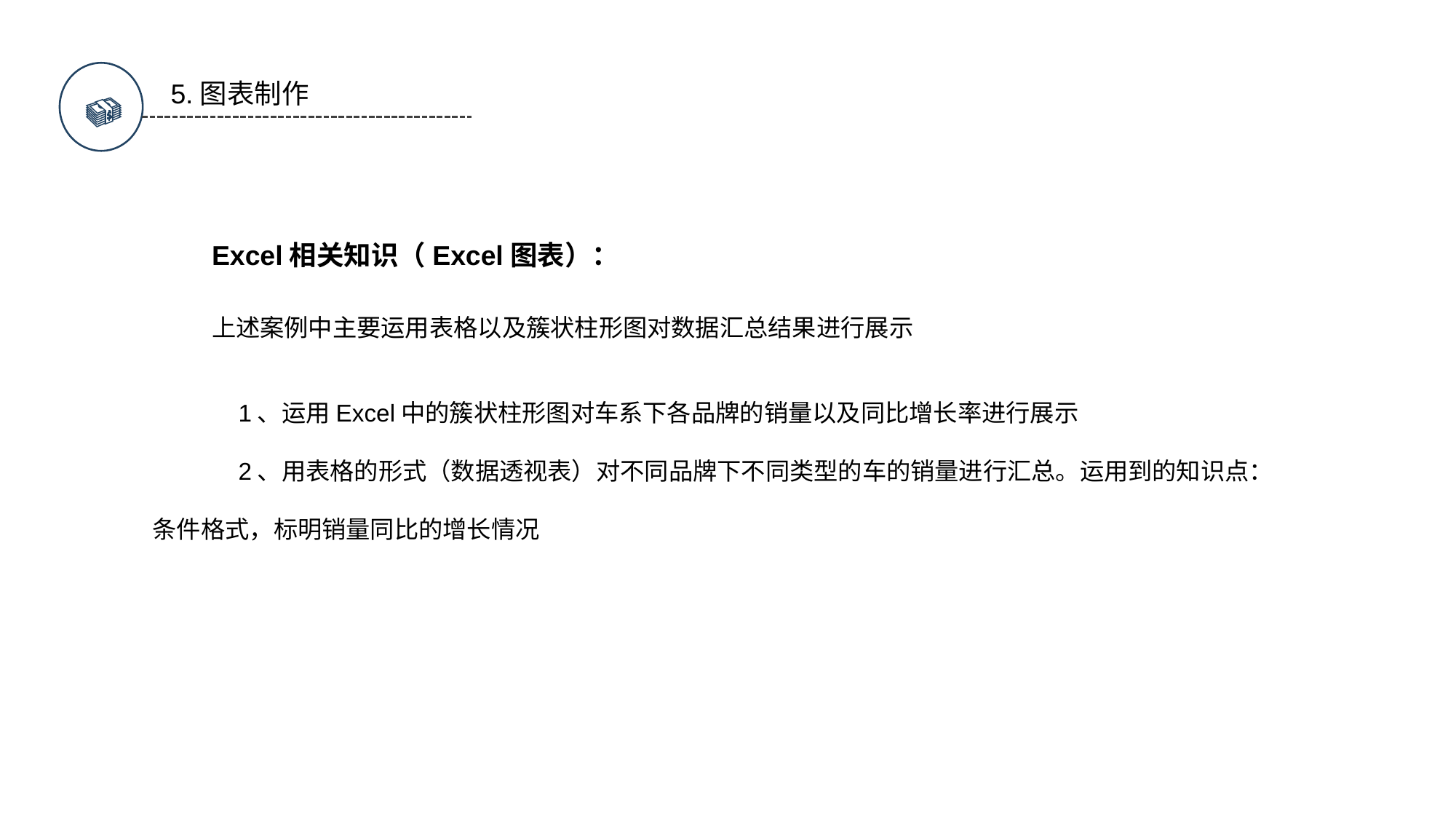

5.图表制作
Excel相关知识（Excel图表）：
上述案例中主要运用表格以及簇状柱形图对数据汇总结果进行展示
        1、运用Excel中的簇状柱形图对车系下各品牌的销量以及同比增长率进行展示
        2、用表格的形式（数据透视表）对不同品牌下不同类型的车的销量进行汇总。运用到的知识点：条件格式，标明销量同比的增长情况